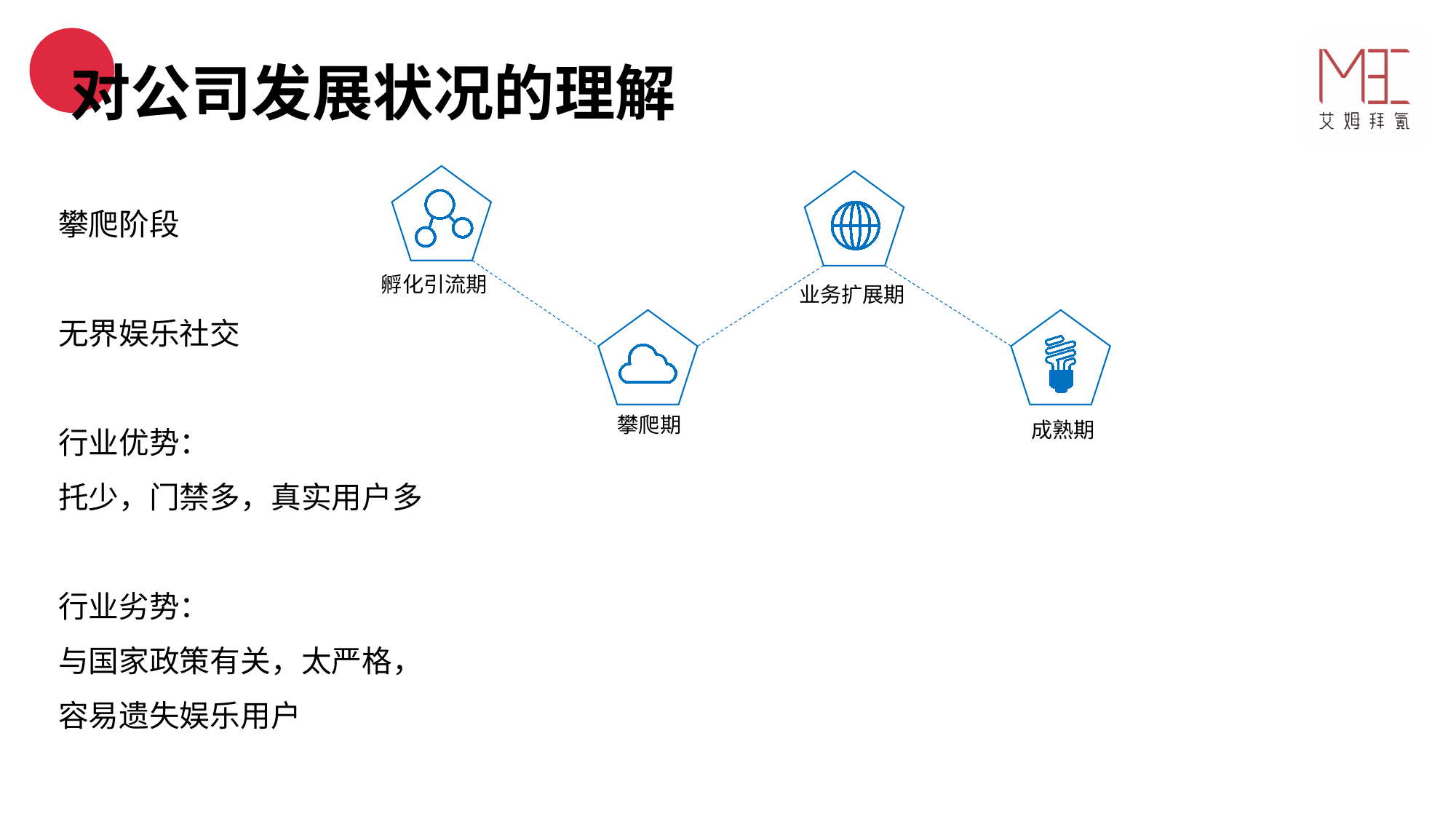

对公司发展状况的理解

攀爬阶段

无界娱乐社交
行业优势：
托少，门禁多，真实用户多

行业劣势：
与国家政策有关，太严格，容易遗失娱乐用户

孵化引流期
业务扩展期

攀爬期
成熟期